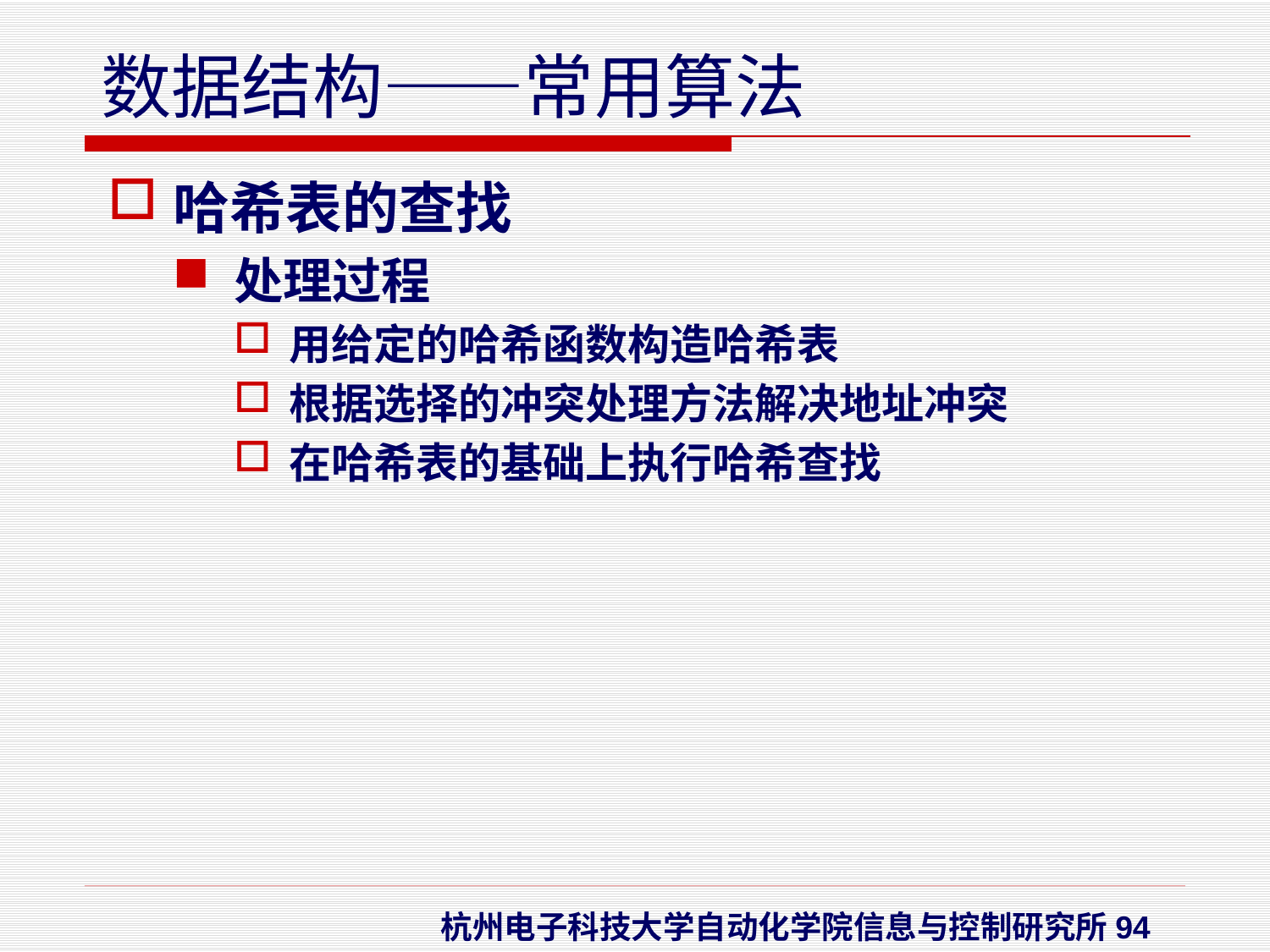

哈希表的查找
处理过程
用给定的哈希函数构造哈希表
根据选择的冲突处理方法解决地址冲突
在哈希表的基础上执行哈希查找